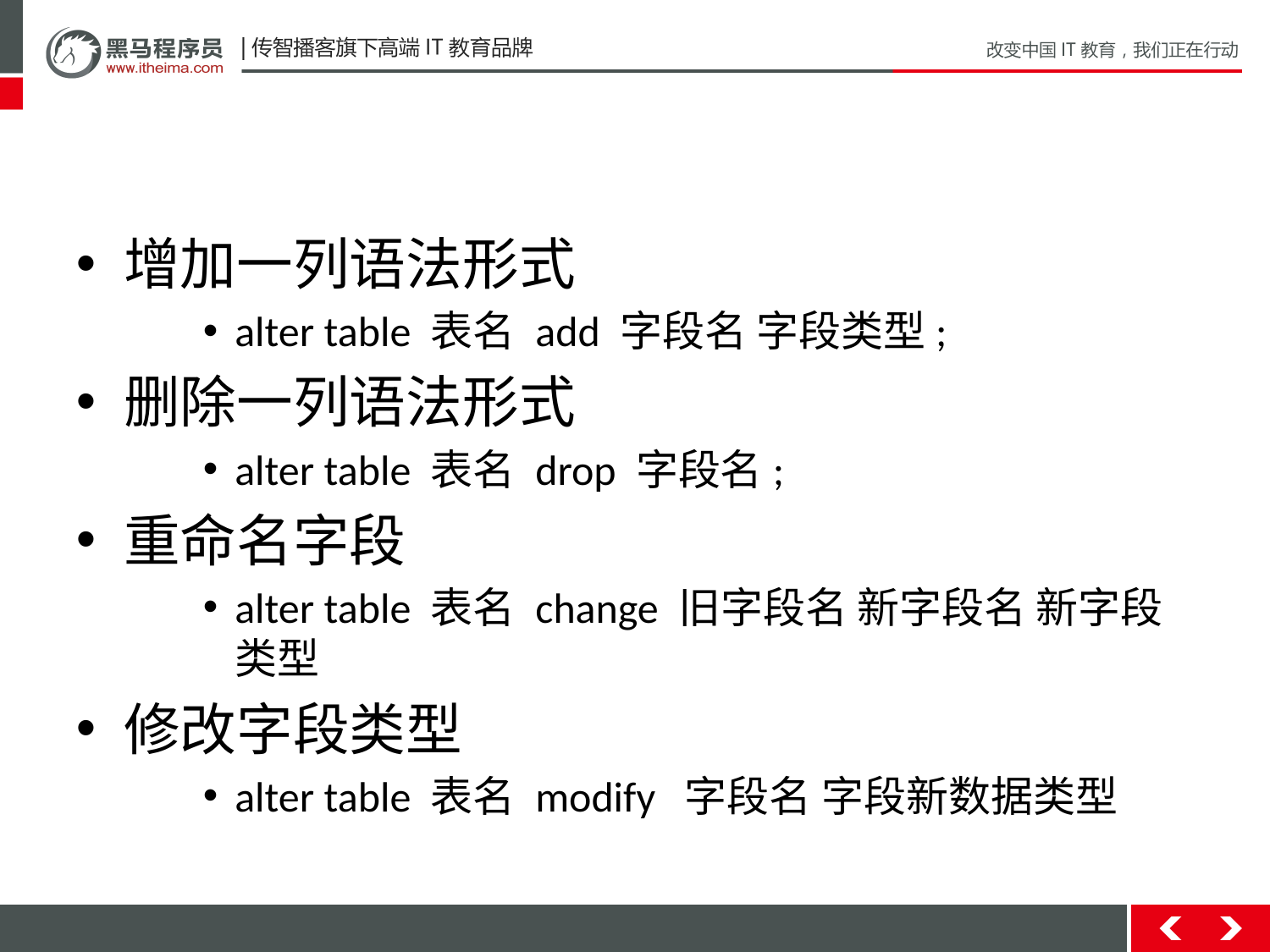

#
增加一列语法形式
alter table 表名 add 字段名 字段类型;
删除一列语法形式
alter table 表名 drop 字段名;
重命名字段
alter table 表名 change 旧字段名 新字段名 新字段类型
修改字段类型
alter table 表名 modify  字段名 字段新数据类型